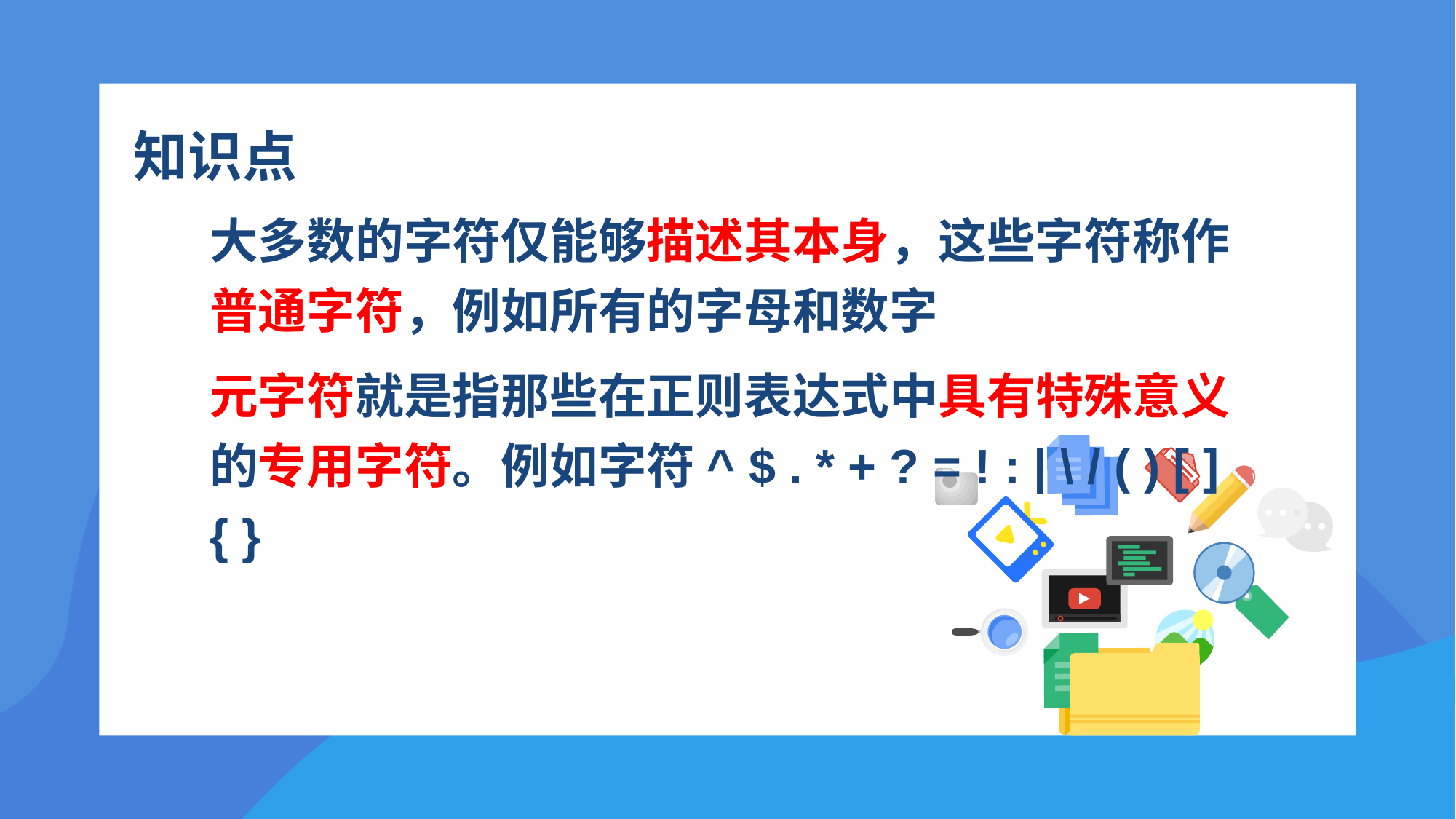

# 知识点
大多数的字符仅能够描述其本身，这些字符称作普通字符，例如所有的字母和数字
元字符就是指那些在正则表达式中具有特殊意义的专用字符。例如字符^ $ . * + ? = ! : | \ / ( ) [ ] { }